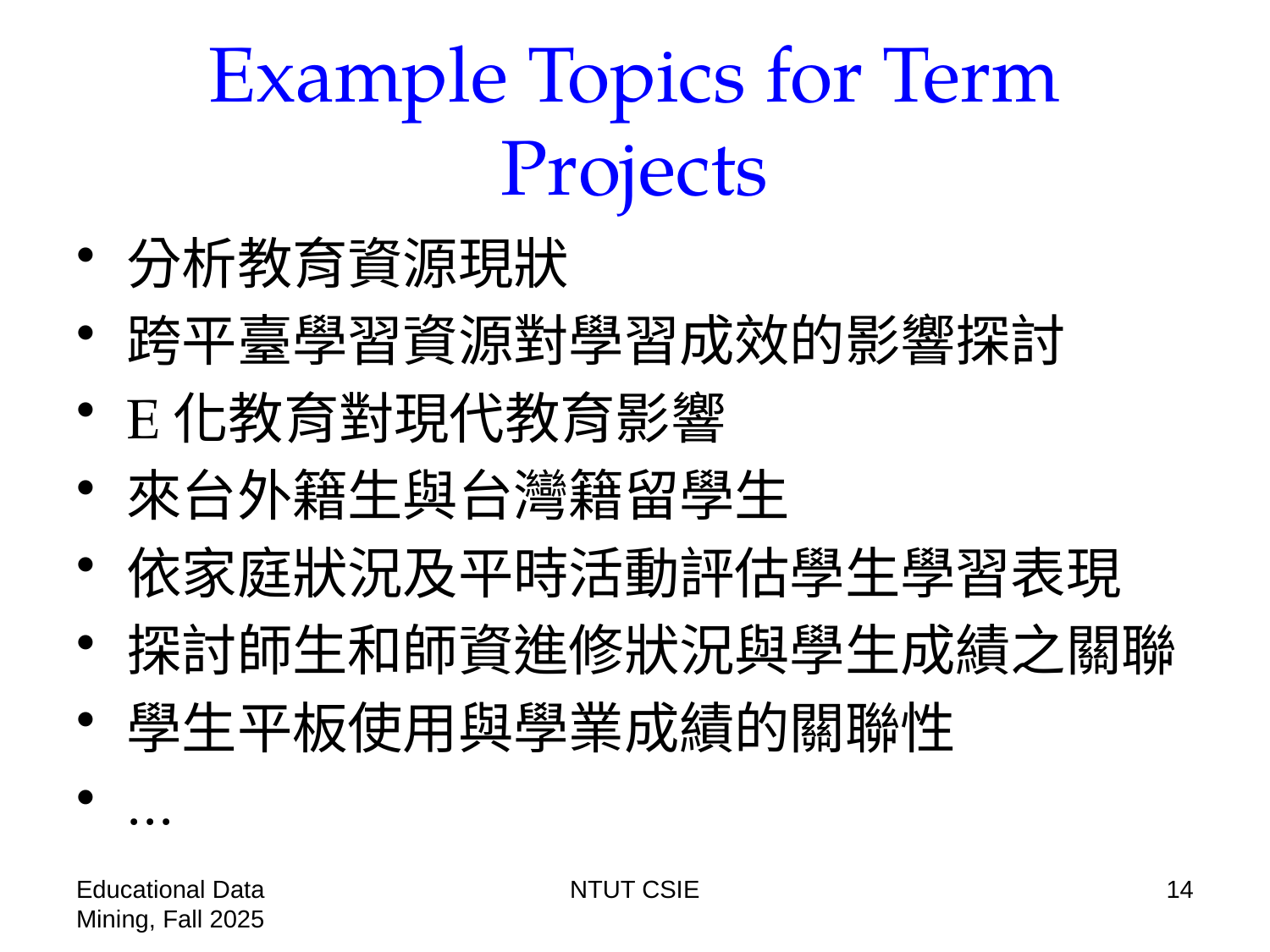

# Example Topics for Term Projects
分析教育資源現狀
跨平臺學習資源對學習成效的影響探討
E化教育對現代教育影響
來台外籍生與台灣籍留學生
依家庭狀況及平時活動評估學生學習表現
探討師生和師資進修狀況與學生成績之關聯
學生平板使用與學業成績的關聯性
…

Educational Data Mining, Fall 2025
NTUT CSIE
14